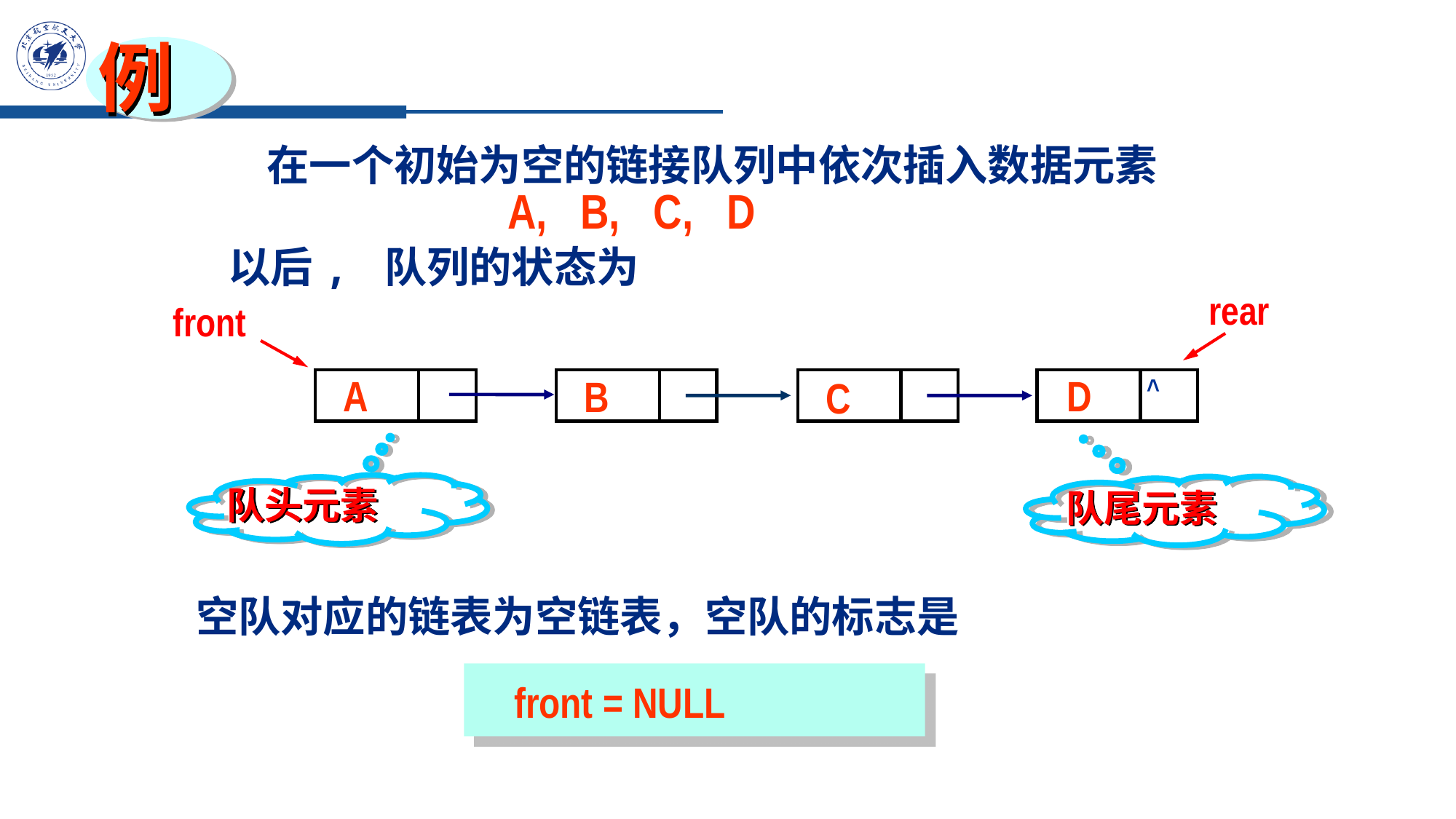

例

        在一个初始为空的链接队列中依次插入数据元素
                                  A,   B,   C,   D
    以后, 队列的状态为
rear
front

A
D
B
C
^

队头元素

队尾元素
    空队对应的链表为空链表，空队的标志是

 front = NULL